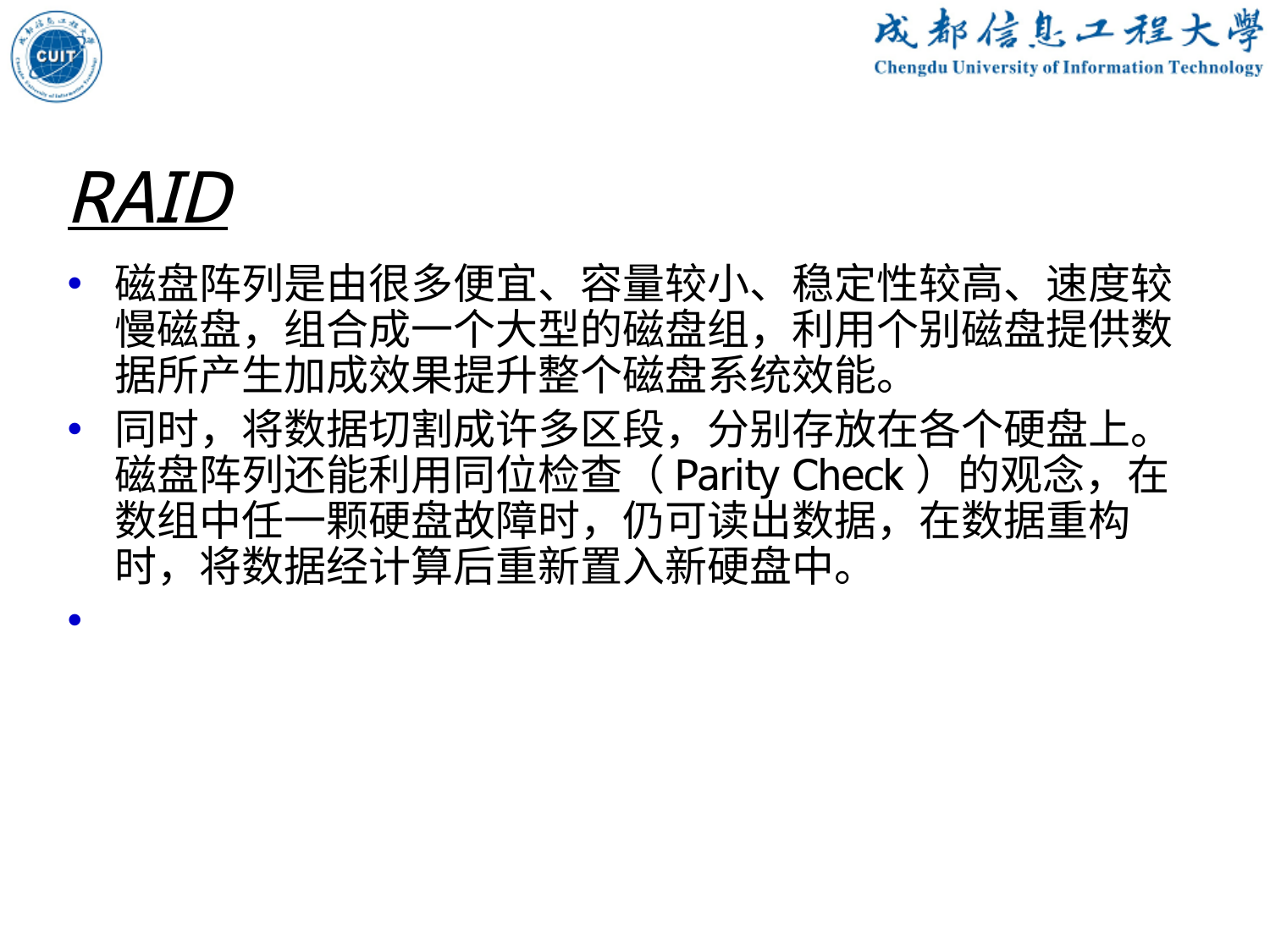

# RAID
磁盘阵列是由很多便宜、容量较小、稳定性较高、速度较慢磁盘，组合成一个大型的磁盘组，利用个别磁盘提供数据所产生加成效果提升整个磁盘系统效能。
同时，将数据切割成许多区段，分别存放在各个硬盘上。磁盘阵列还能利用同位检查（Parity Check）的观念，在数组中任一颗硬盘故障时，仍可读出数据，在数据重构时，将数据经计算后重新置入新硬盘中。